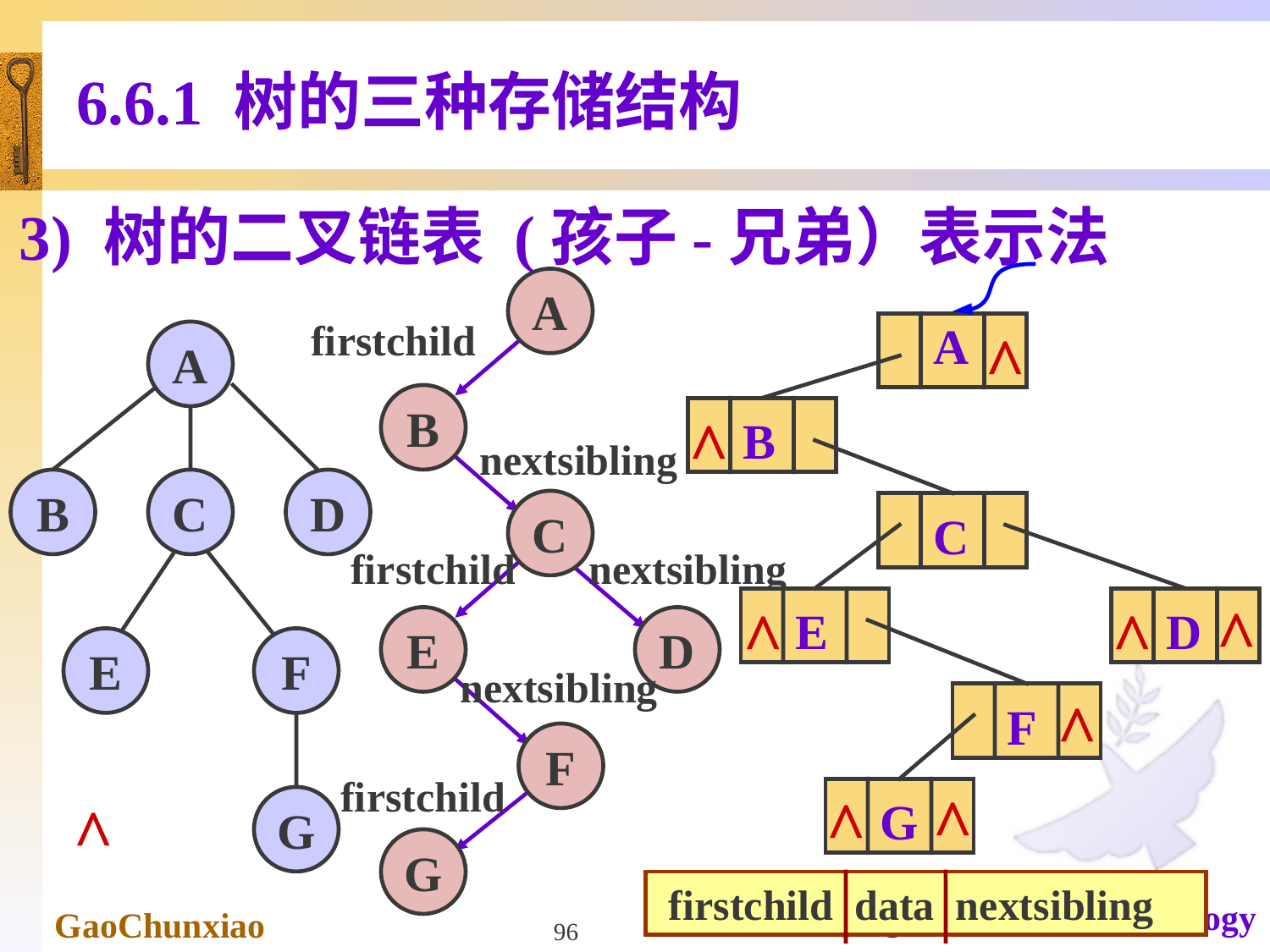

# 6.6.1 树的三种存储结构
3) 树的二叉链表 (孩子-兄弟）表示法

A
B
C
E
D
F
G
^
^
^
^
^
^
^
^
A
firstchild
A

B
C
D

E
F

G

B
nextsibling

C
firstchild
nextsibling

E
D
nextsibling

F
firstchild

^
G
 firstchild  data  nextsibling

96